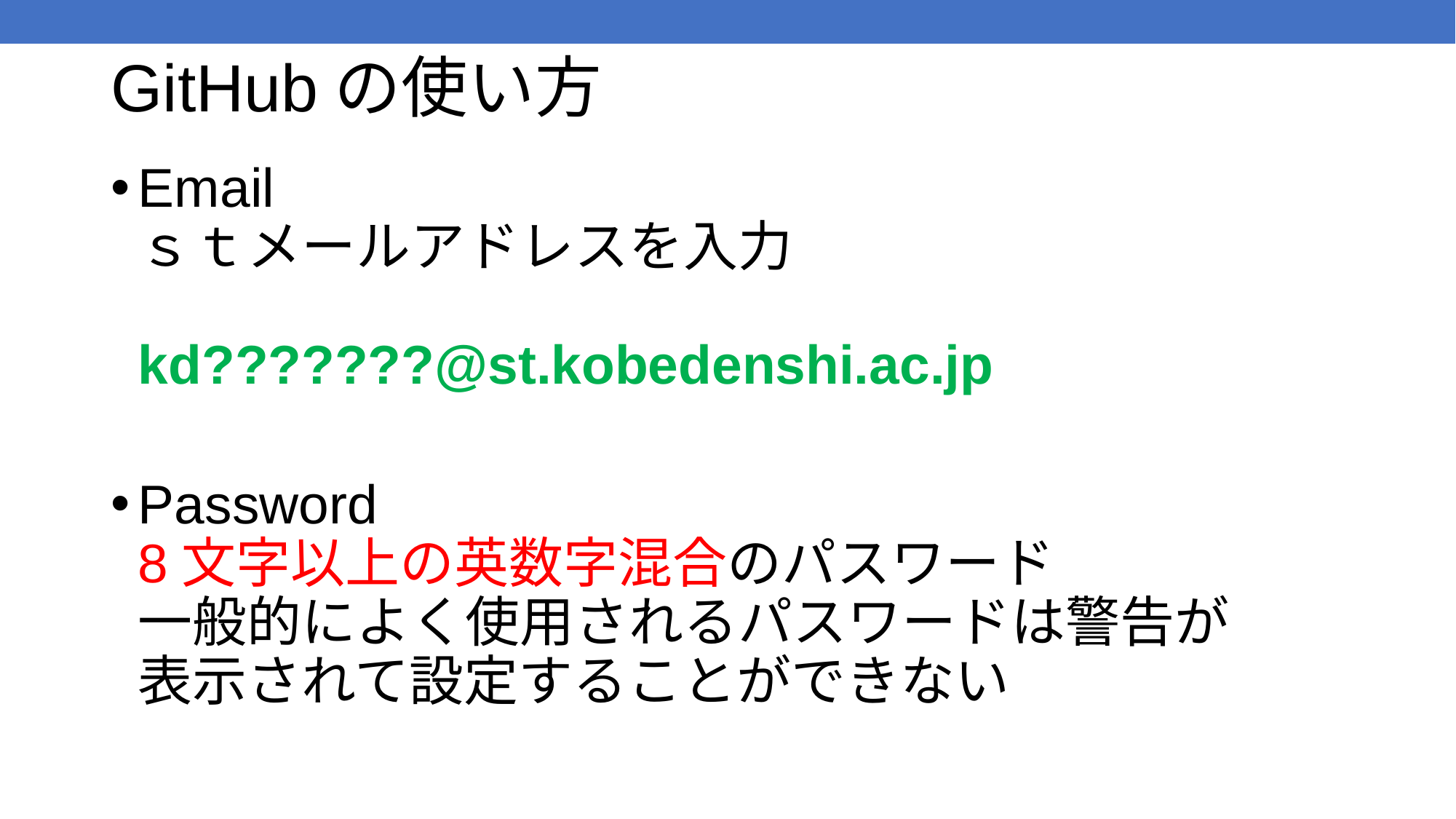

# GitHubの使い方
Email
ｓｔメールアドレスを入力
kd???????@st.kobedenshi.ac.jp
Password
8文字以上の英数字混合のパスワード
一般的によく使用されるパスワードは警告が
表示されて設定することができない